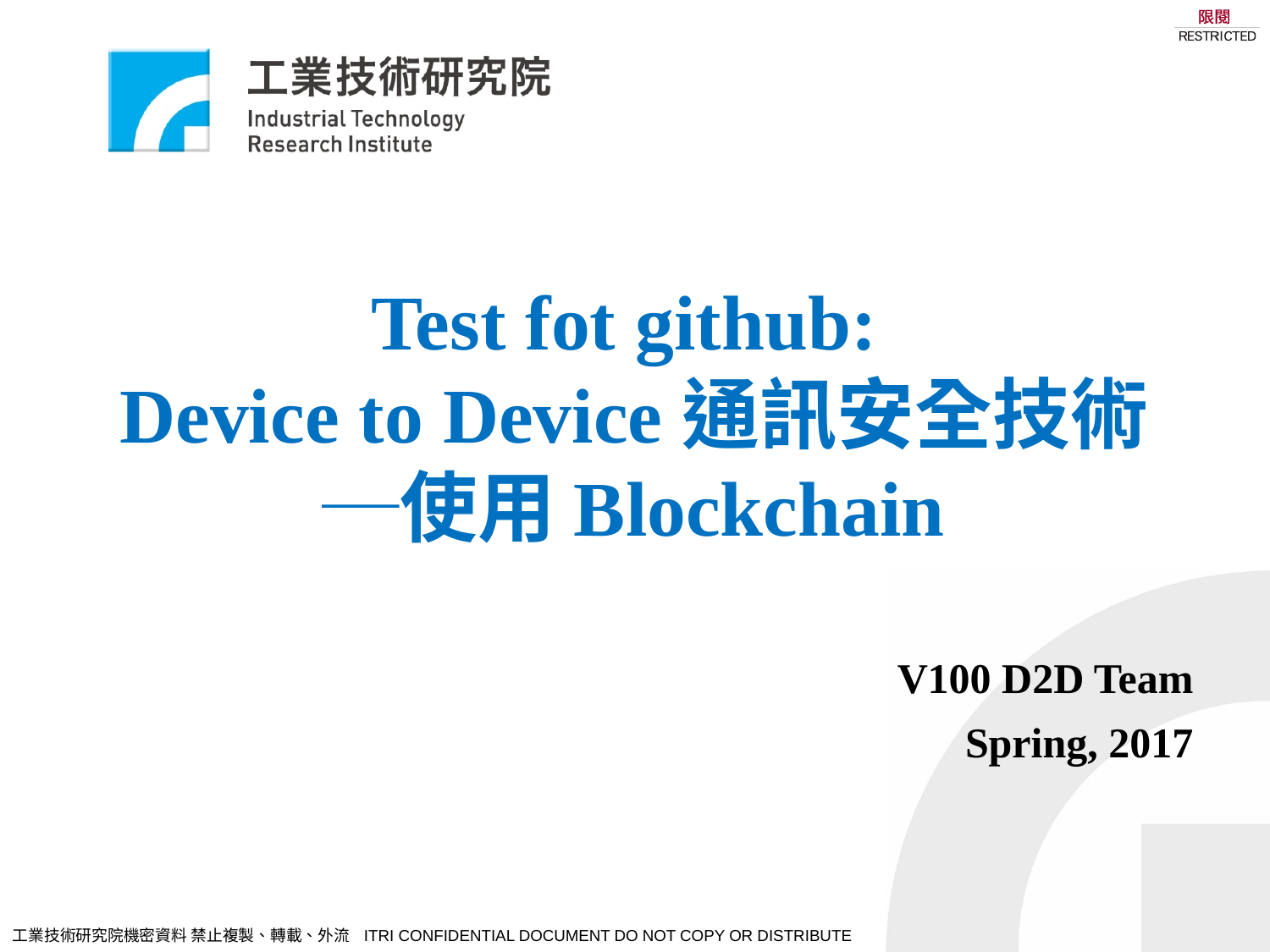

# Test fot github: Device to Device通訊安全技術 ─使用Blockchain
V100 D2D Team
Spring, 2017